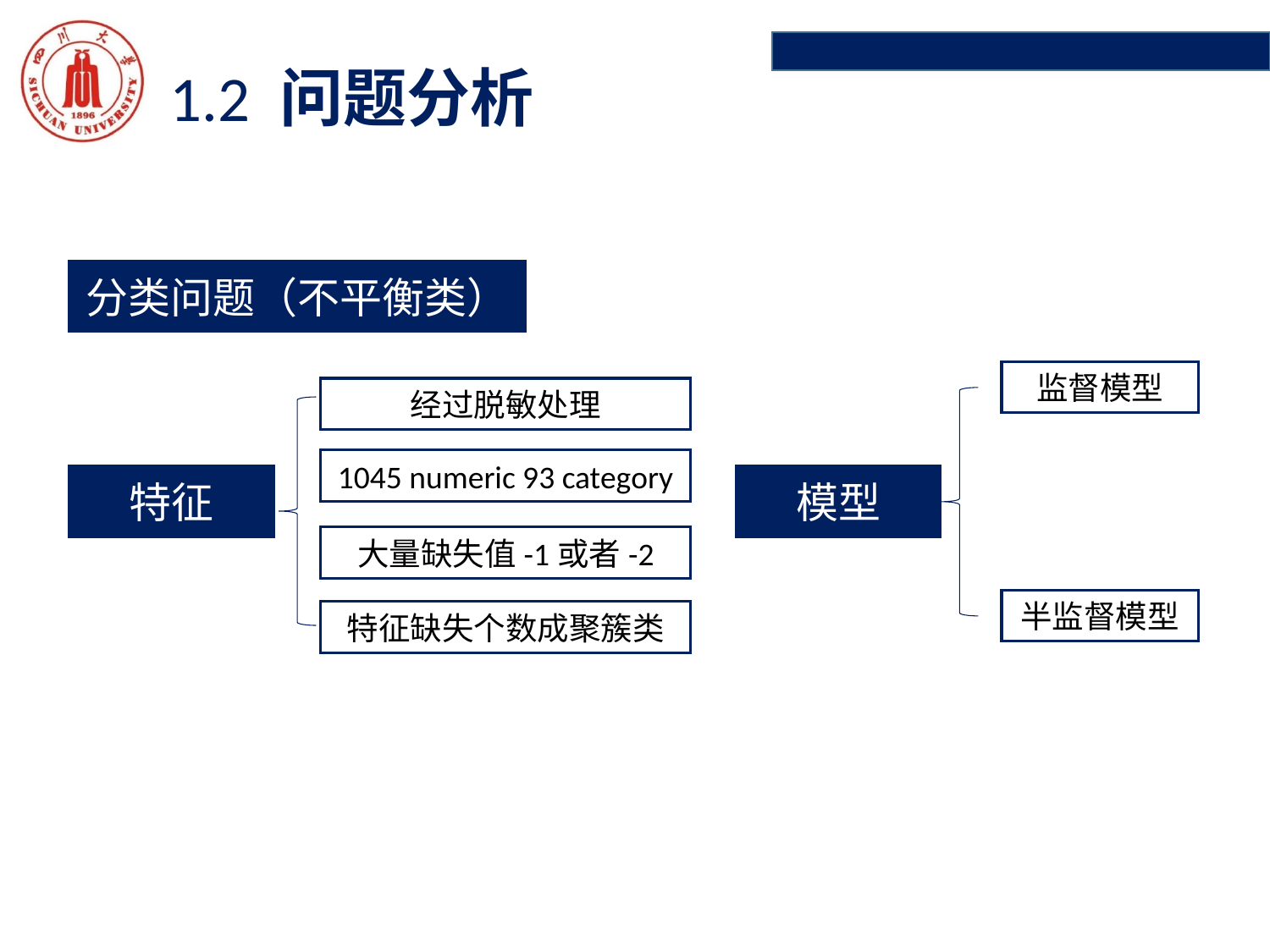

1.2 问题分析
分类问题（不平衡类）
监督模型
经过脱敏处理

1045 numeric 93 category
特征
模型
大量缺失值-1或者-2
半监督模型
特征缺失个数成聚簇类